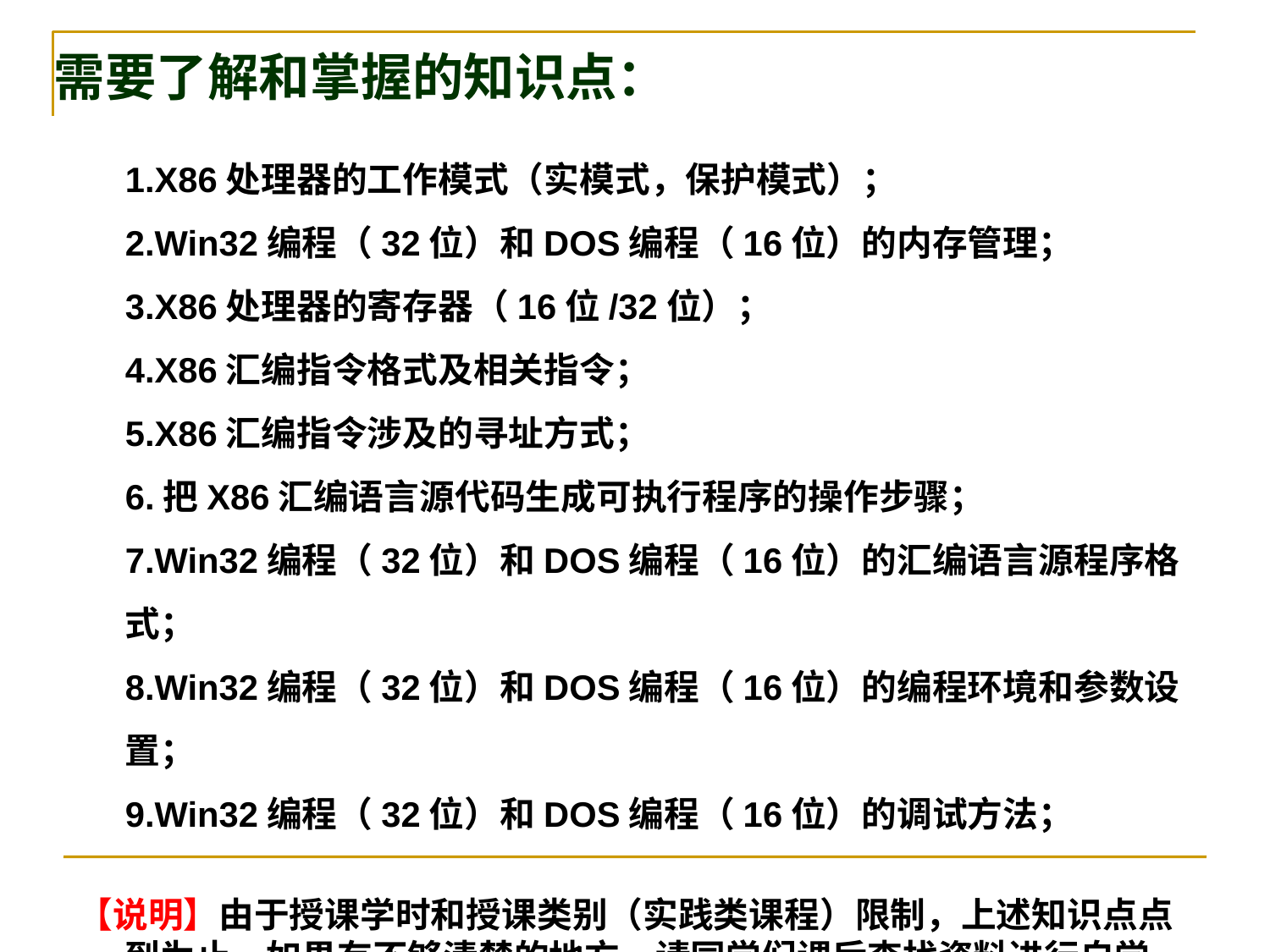

# 需要了解和掌握的知识点：

1.X86处理器的工作模式（实模式，保护模式）；
2.Win32编程（32位）和DOS编程（16位）的内存管理；
3.X86处理器的寄存器（16位/32位）；
4.X86汇编指令格式及相关指令；
5.X86汇编指令涉及的寻址方式；
6.把X86汇编语言源代码生成可执行程序的操作步骤；
7.Win32编程（32位）和DOS编程（16位）的汇编语言源程序格式；
8.Win32编程（32位）和DOS编程（16位）的编程环境和参数设置；
9.Win32编程（32位）和DOS编程（16位）的调试方法；

【说明】由于授课学时和授课类别（实践类课程）限制，上述知识点点到为止，如果有不够清楚的地方，请同学们课后查找资料进行自学。